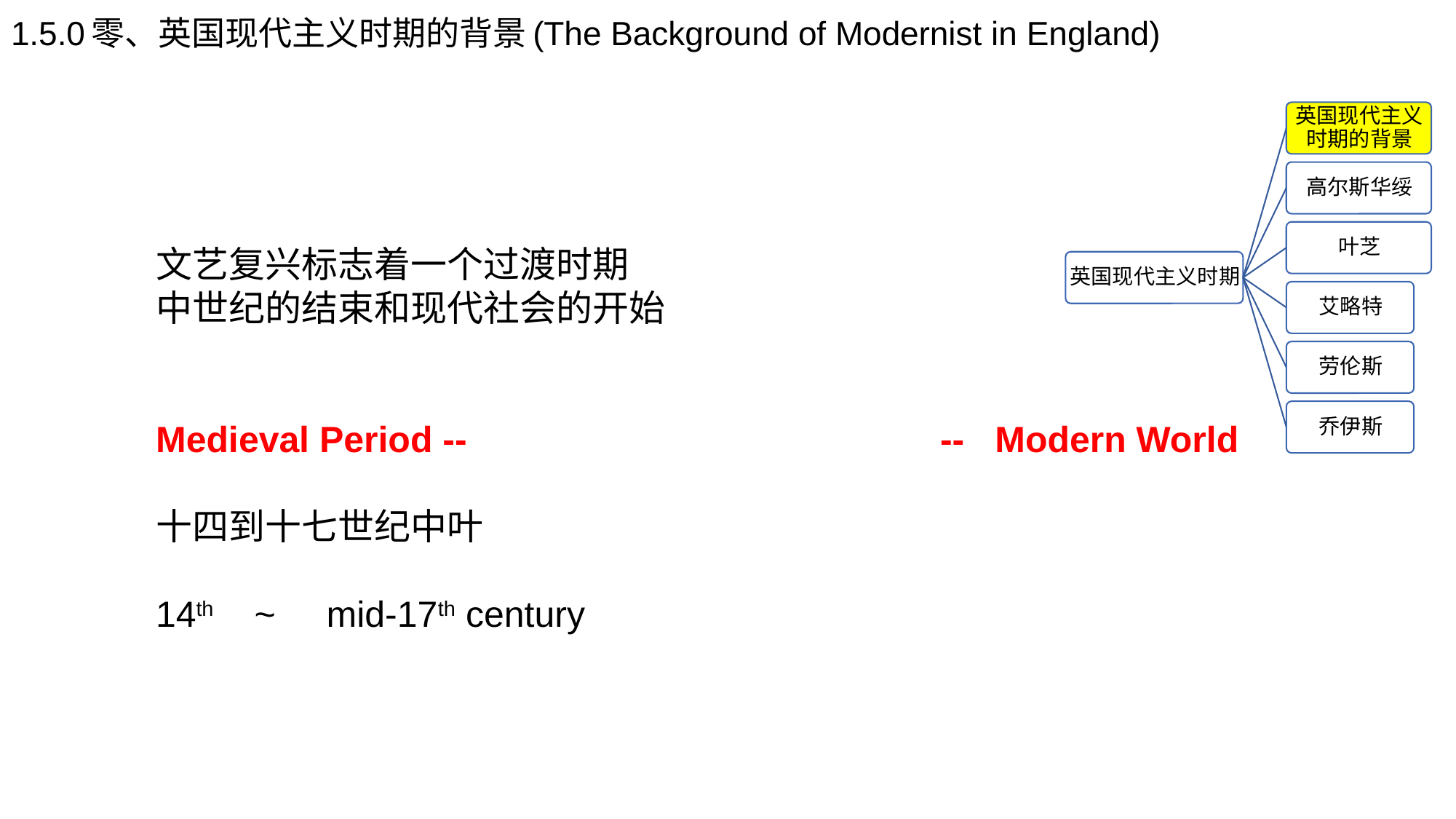

# 1.5.0零、英国现代主义时期的背景(The Background of Modernist in England)
英国现代主义时期

英国现代主义时期的背景

高尔斯华绥

叶芝

艾略特

劳伦斯

乔伊斯
文艺复兴标志着一个过渡时期
中世纪的结束和现代社会的开始

Medieval Period -- 					  --   Modern World

十四到十七世纪中叶

14th    ~     mid-17th century